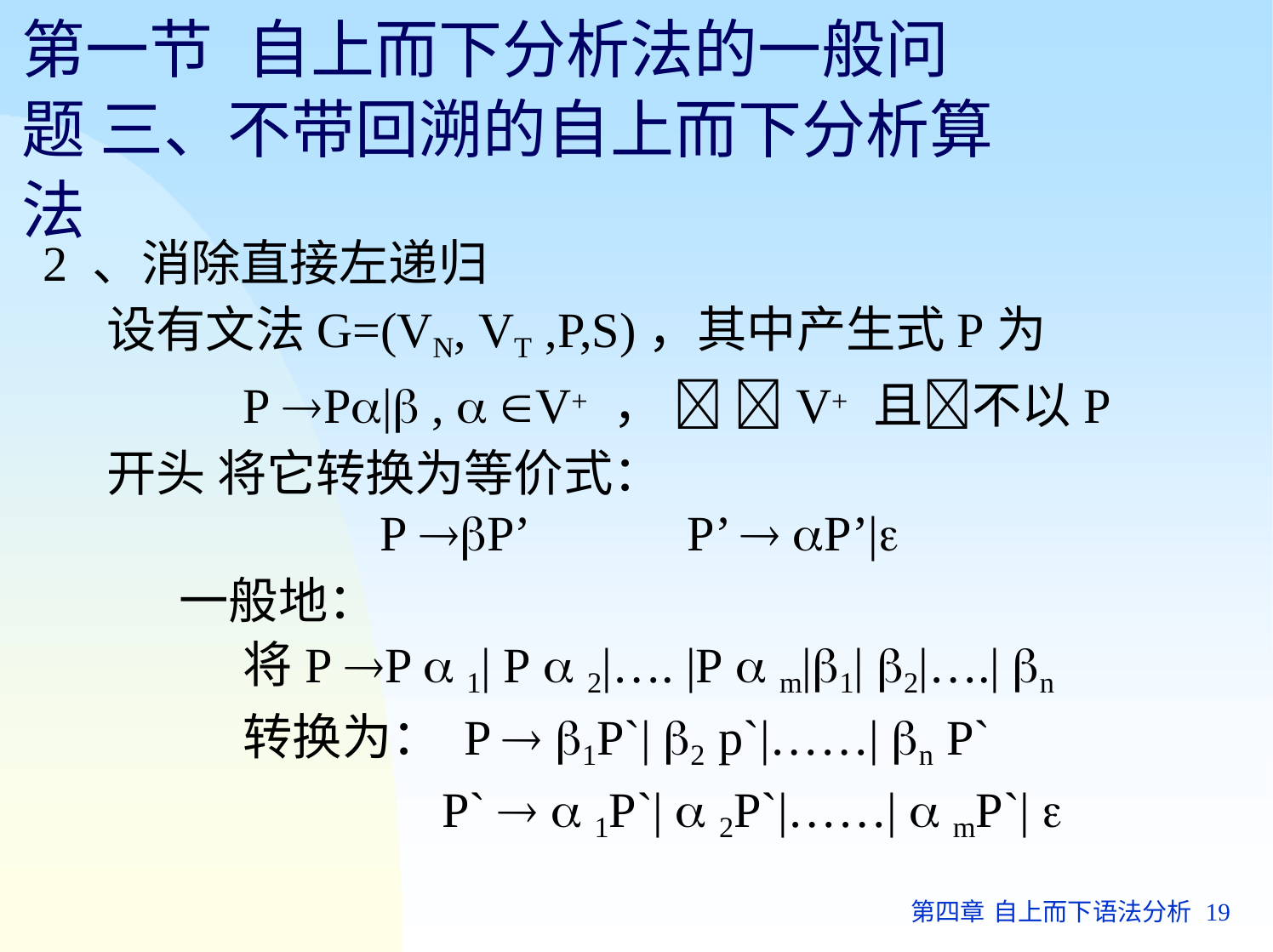

# 第一节	自上而下分析法的一般问题 三、不带回溯的自上而下分析算法
2 、消除直接左递归
设有文法G=(VN, VT ,P,S)，其中产生式P为
P →Pα|β , α ∈V+ ， β ∈V+ 且β不以P开头 将它转换为等价式：
P →βP’	P’ → αP’|ε
一般地：
将P →P α 1| P α 2|…. |P α m|β1| β2|….| βn
转换为： P → β1P`| β2 p`|……| βn P`
P` → α 1P`| α 2P`|……| α mP`| ε
第四章 自上而下语法分析 19